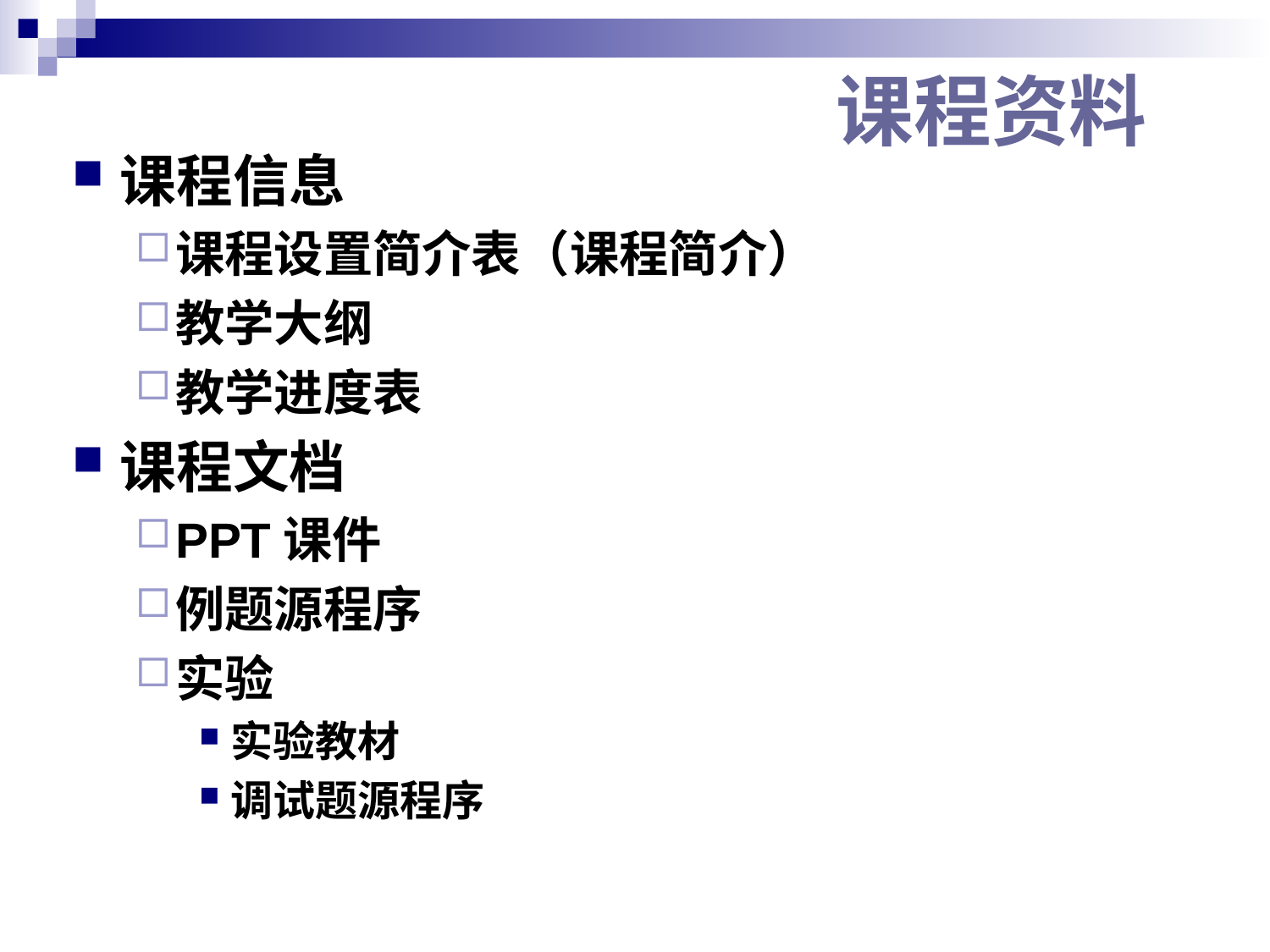

# 课程资料
课程信息
课程设置简介表（课程简介）
教学大纲
教学进度表
课程文档
PPT课件
例题源程序
实验
实验教材
调试题源程序